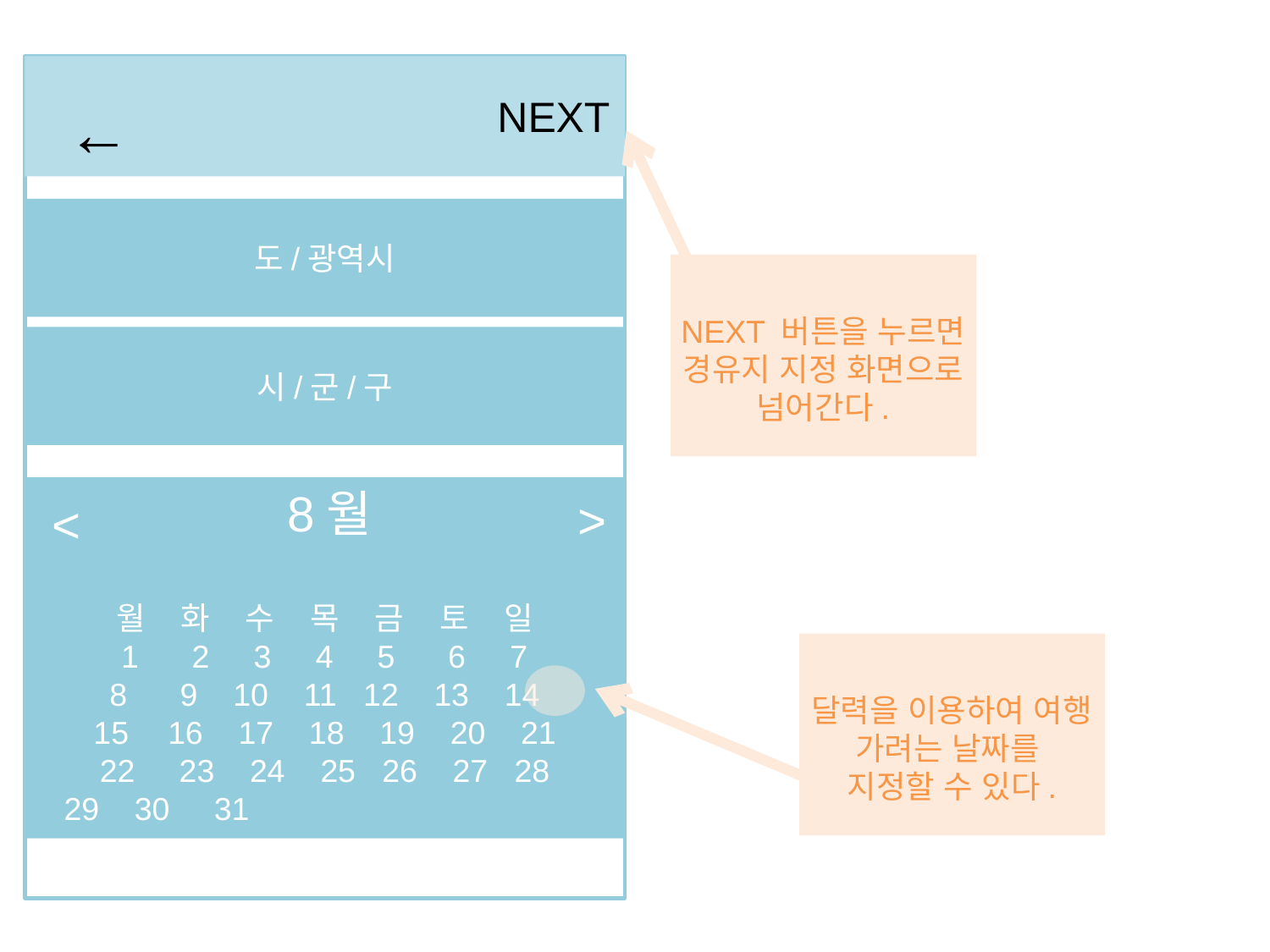

도/광역시
시/군/구
달력
NEXT
←

NEXT 버튼을 누르면 경유지 지정 화면으로 넘어간다.
8월
>
<
월    화    수    목    금    토    일
1      2     3     4     5      6     7
8      9    10    11   12    13    14
   16    17    18    19    20    21
22     23    24    25   26    27   28
   29    30     31

달력을 이용하여 여행 가려는 날짜를
지정할 수 있다.